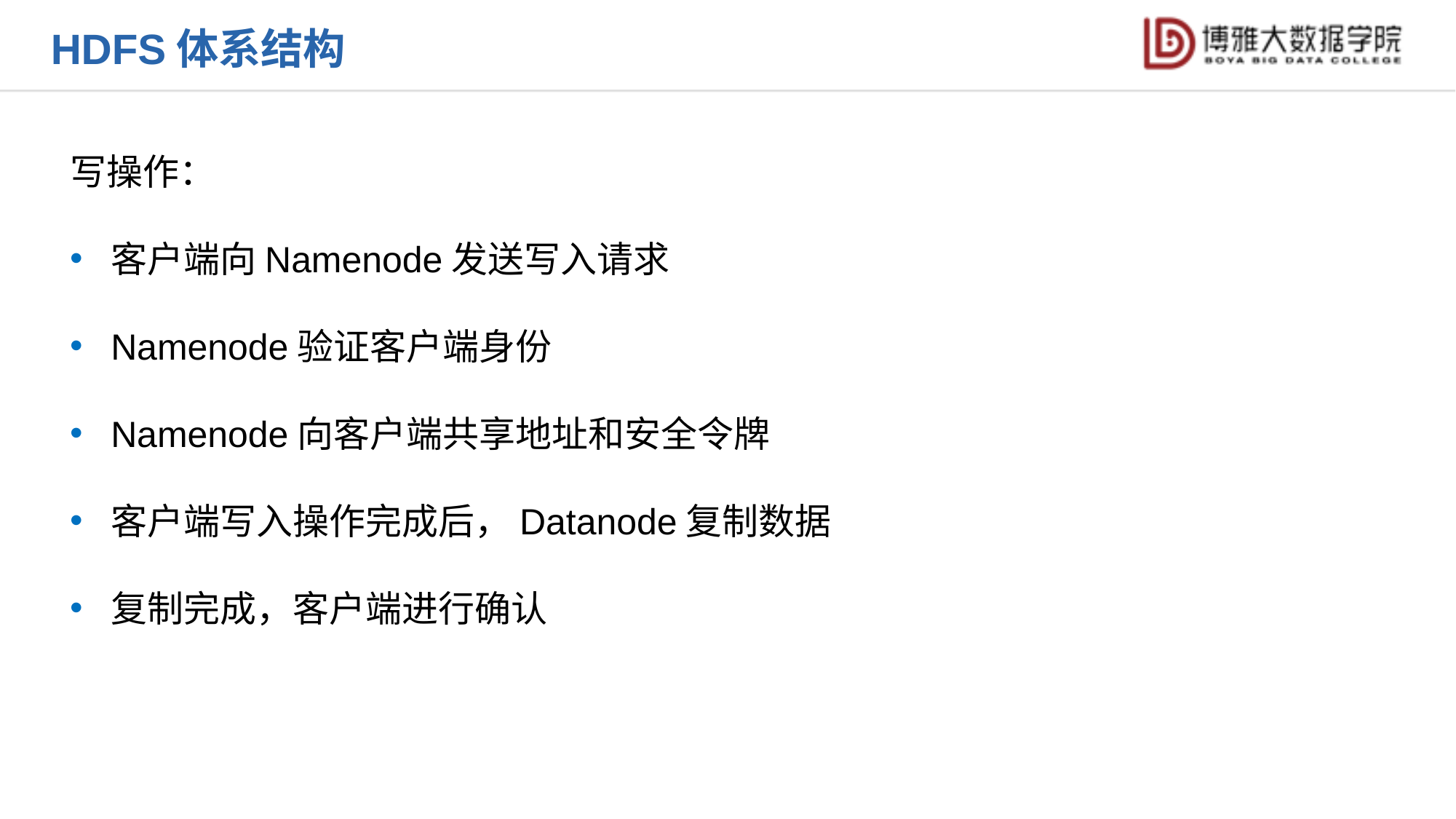

HDFS体系结构

写操作：

客户端向Namenode发送写入请求

Namenode验证客户端身份

Namenode向客户端共享地址和安全令牌

客户端写入操作完成后，Datanode复制数据

复制完成，客户端进行确认